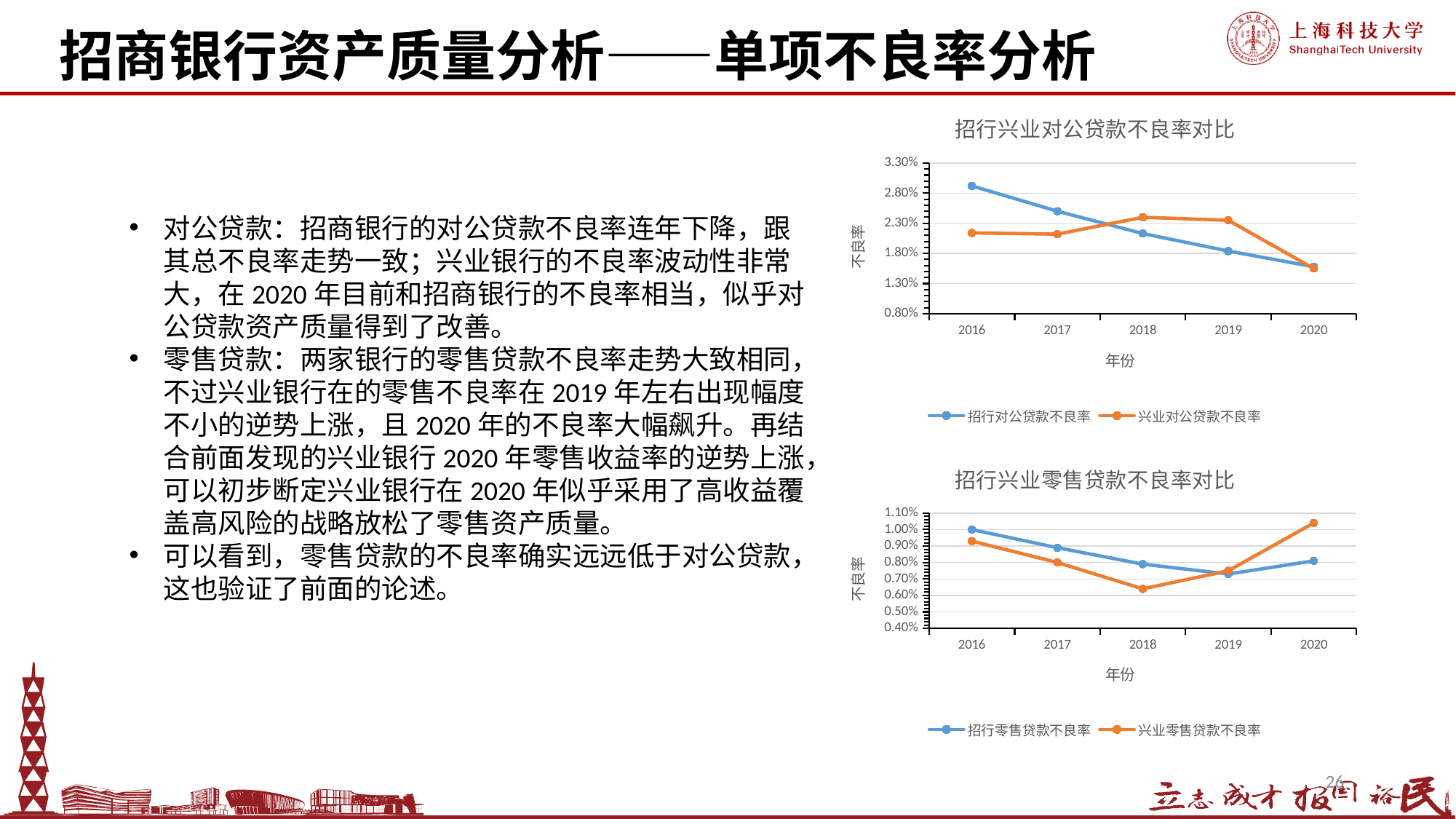

招商银行资产质量分析——单项不良率分析

### Chart: 招行兴业对公贷款不良率对比

| Category | 招行对公贷款不良率 | 兴业对公贷款不良率 |
|---|---|---|
| 2016 | 0.0292 | 0.0214 |
| 2017 | 0.025 | 0.0212 |
| 2018 | 0.0213 | 0.024 |
| 2019 | 0.0184 | 0.0235 |
| 2020 | 0.0158 | 0.0155 |
对公贷款：招商银行的对公贷款不良率连年下降，跟其总不良率走势一致；兴业银行的不良率波动性非常大，在2020年目前和招商银行的不良率相当，似乎对公贷款资产质量得到了改善。
零售贷款：两家银行的零售贷款不良率走势大致相同，不过兴业银行在的零售不良率在2019年左右出现幅度不小的逆势上涨，且2020年的不良率大幅飙升。再结合前面发现的兴业银行2020年零售收益率的逆势上涨，可以初步断定兴业银行在2020年似乎采用了高收益覆盖高风险的战略放松了零售资产质量。
可以看到，零售贷款的不良率确实远远低于对公贷款，这也验证了前面的论述。

### Chart: 招行兴业零售贷款不良率对比

| Category | 招行零售贷款不良率 | 兴业零售贷款不良率 |
|---|---|---|
| 2016 | 0.01 | 0.0093 |
| 2017 | 0.0089 | 0.008 |
| 2018 | 0.0079 | 0.0064 |
| 2019 | 0.0073 | 0.0075 |
| 2020 | 0.0081 | 0.0104 |
26